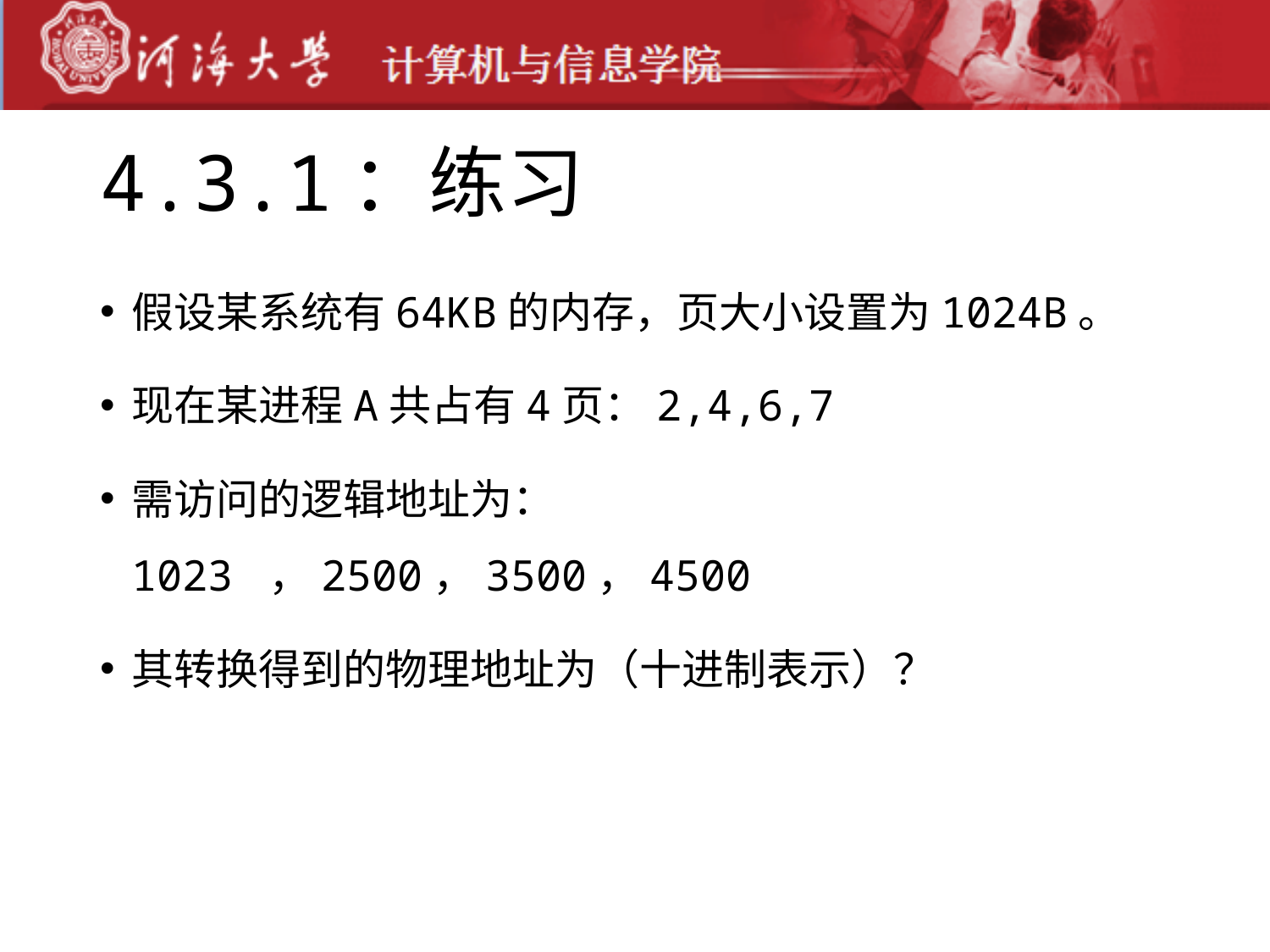

# 4.3.1：练习
假设某系统有64KB的内存，页大小设置为1024B。
现在某进程A共占有4页：2,4,6,7
需访问的逻辑地址为：1023 ，2500，3500，4500
其转换得到的物理地址为（十进制表示）？